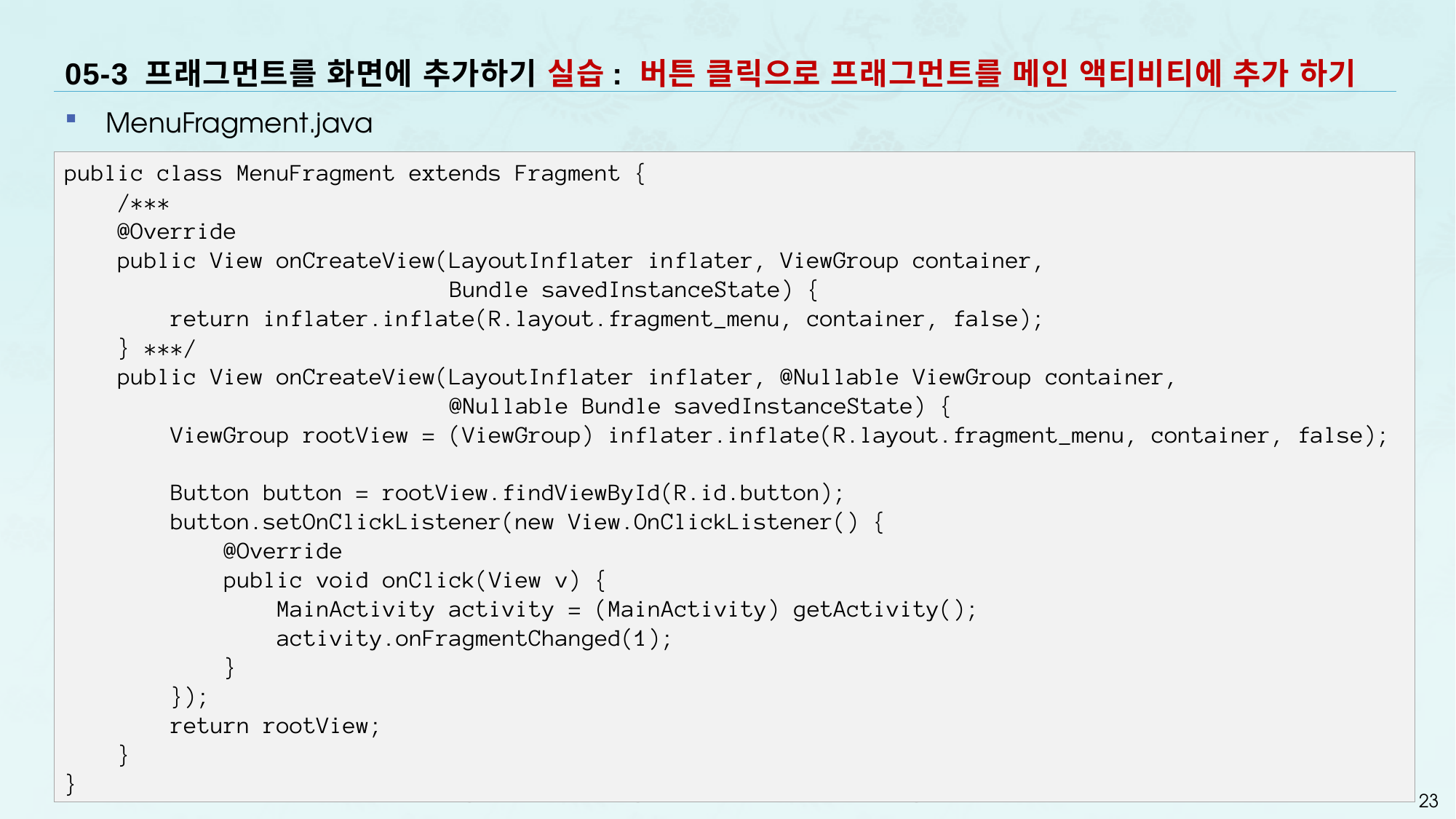

# 05-3 프래그먼트를 화면에 추가하기 실습: 버튼 클릭으로 프래그먼트를 메인 액티비티에 추가 하기
MenuFragment.java
public class MenuFragment extends Fragment {
    /***
    @Override
    public View onCreateView(LayoutInflater inflater, ViewGroup container,
                             Bundle savedInstanceState) {
        return inflater.inflate(R.layout.fragment_menu, container, false);
    } ***/
    public View onCreateView(LayoutInflater inflater, @Nullable ViewGroup container,
                             @Nullable Bundle savedInstanceState) {
        ViewGroup rootView = (ViewGroup) inflater.inflate(R.layout.fragment_menu, container, false);

        Button button = rootView.findViewById(R.id.button);
        button.setOnClickListener(new View.OnClickListener() {
            @Override
            public void onClick(View v) {
                MainActivity activity = (MainActivity) getActivity();
                activity.onFragmentChanged(1);
            }
        });
        return rootView;
    }
}
23